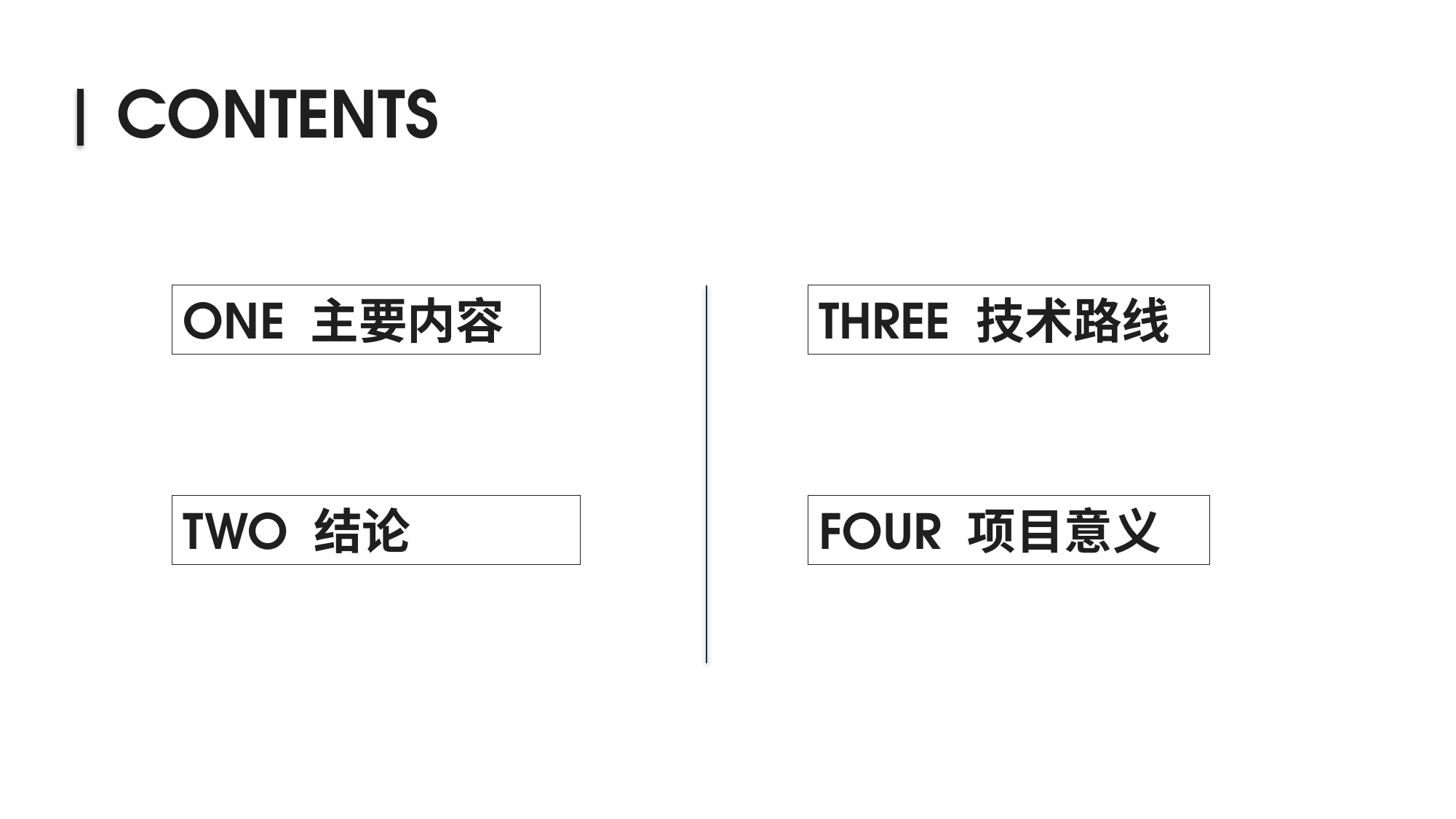

CONTENTS
ONE 主要内容
THREE 技术路线
TWO 结论
FOUR 项目意义